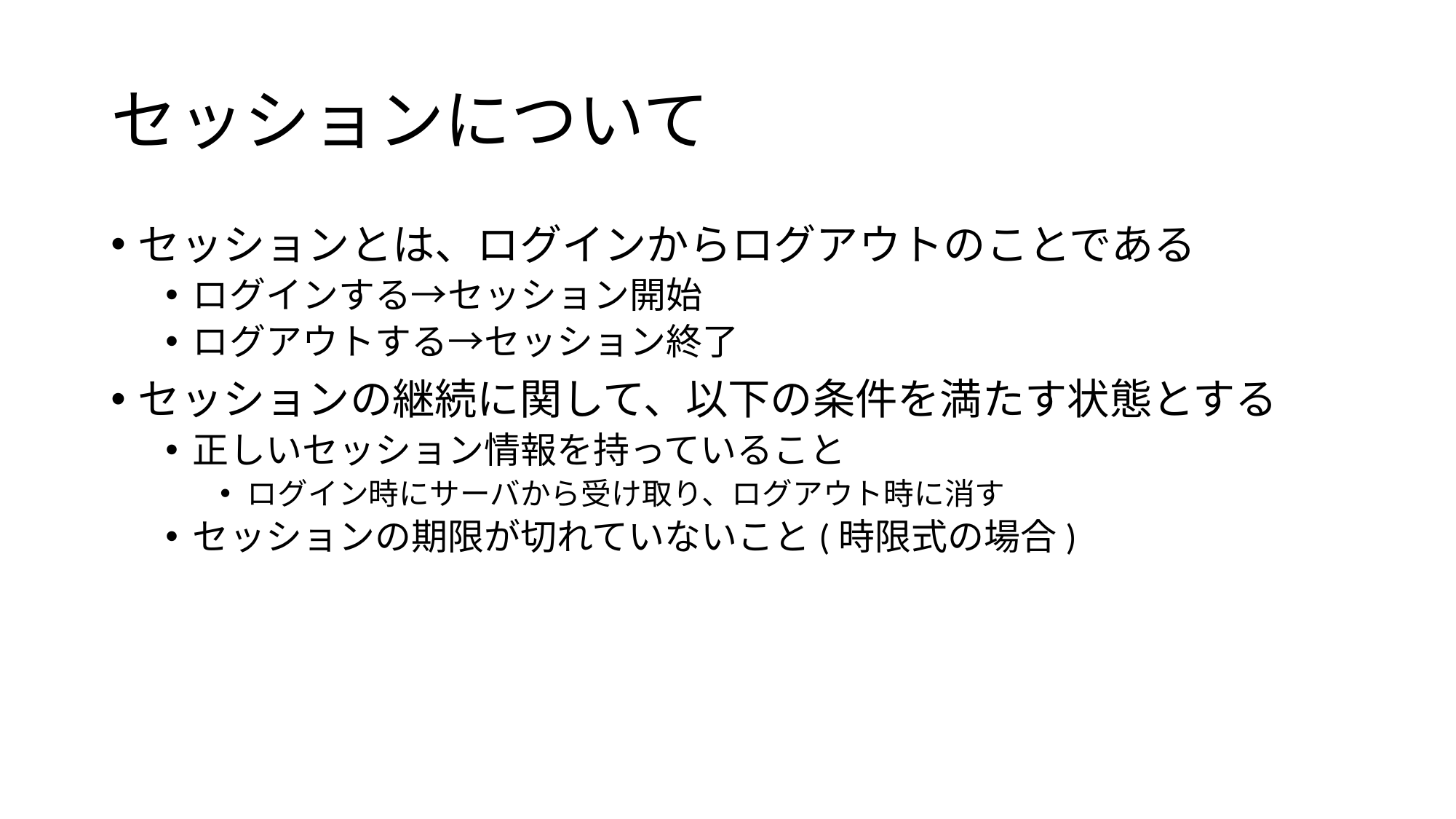

# セッションについて
セッションとは、ログインからログアウトのことである
ログインする→セッション開始
ログアウトする→セッション終了
セッションの継続に関して、以下の条件を満たす状態とする
正しいセッション情報を持っていること
ログイン時にサーバから受け取り、ログアウト時に消す
セッションの期限が切れていないこと(時限式の場合)